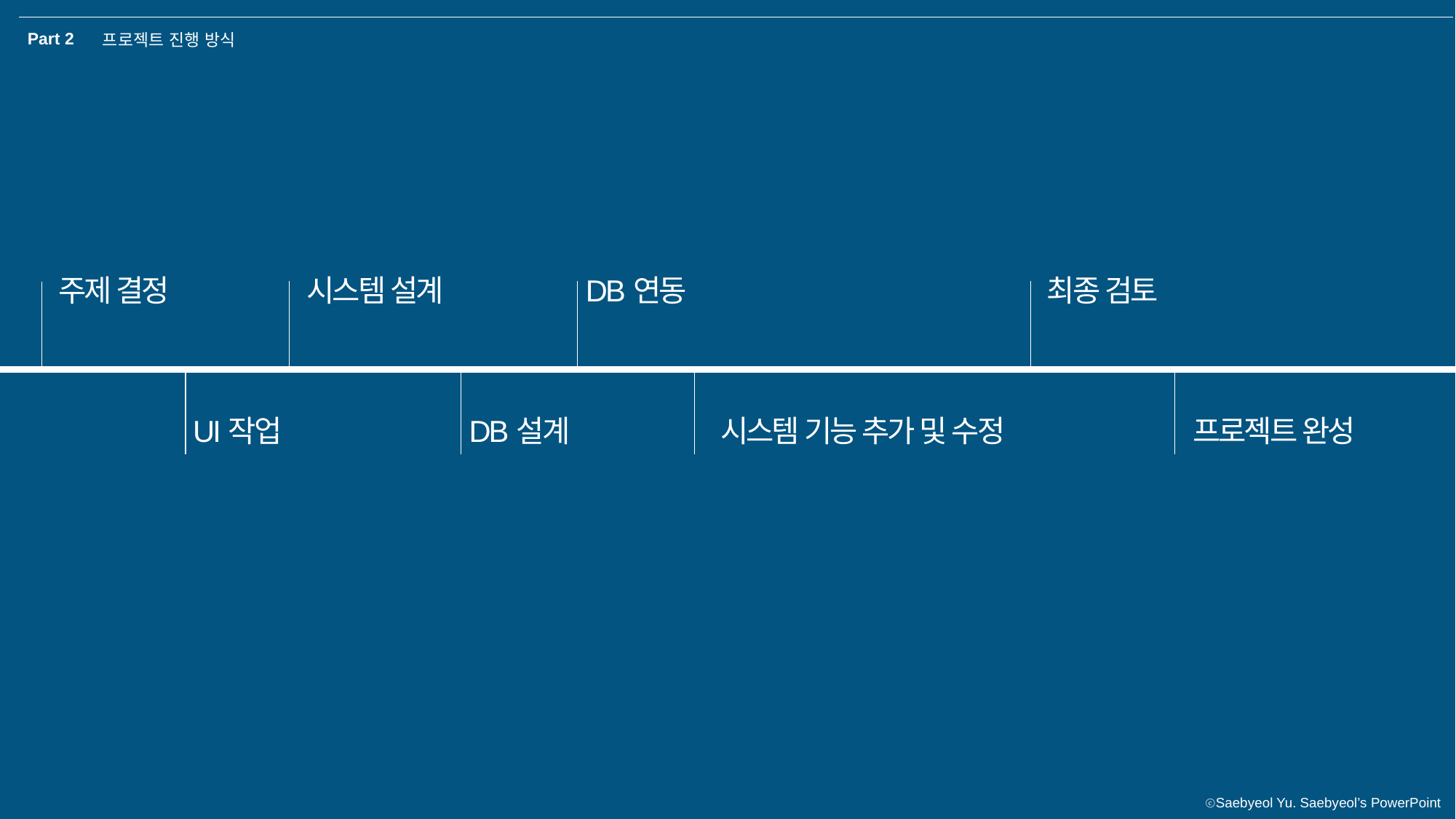

Part 2
프로젝트 진행 방식
시스템 설계
DB연동
최종 검토
주제 결정
UI작업
DB설계
시스템 기능 추가 및 수정
프로젝트 완성